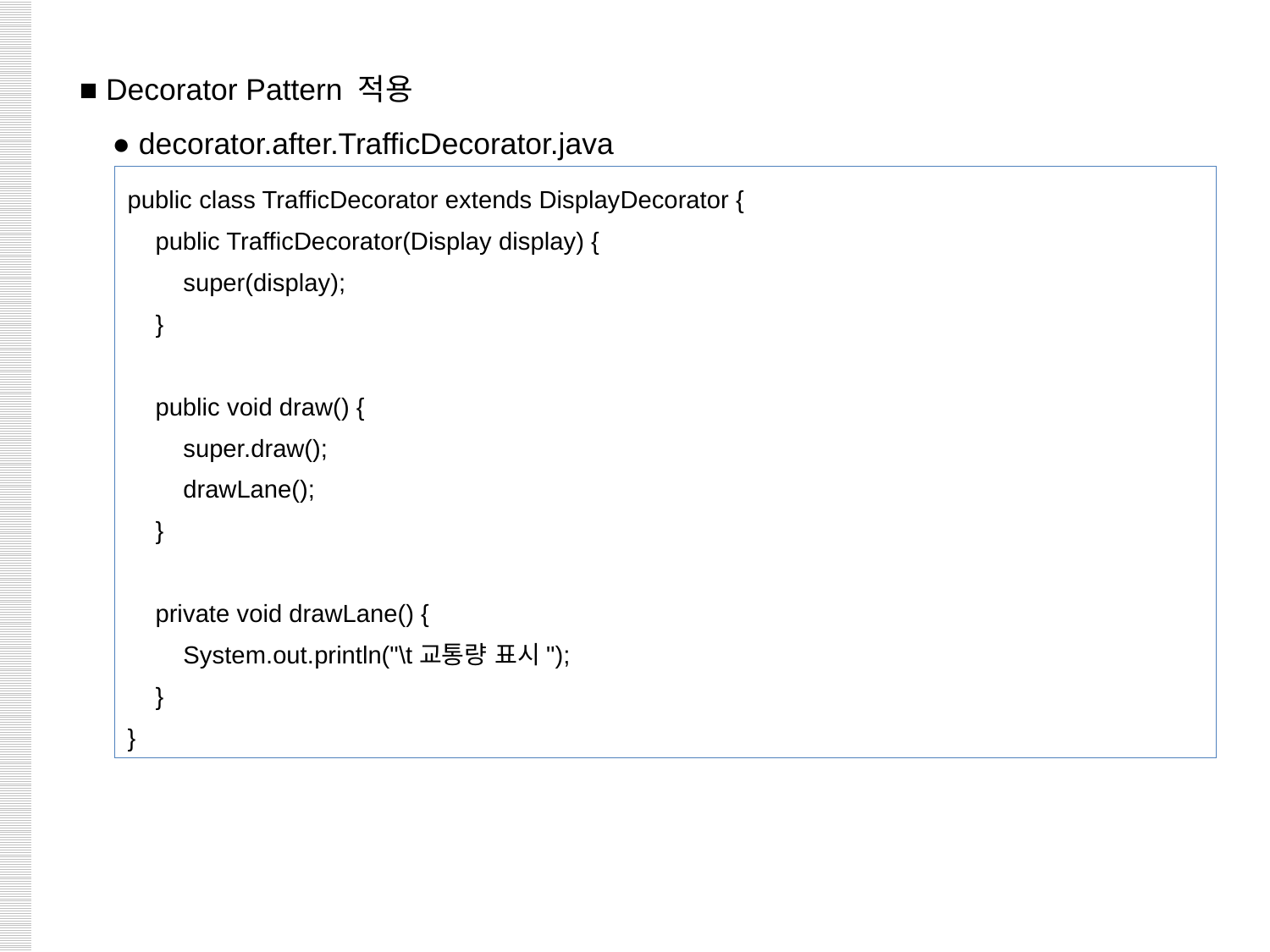

■ Decorator Pattern 적용
    ● decorator.after.TrafficDecorator.java
public class TrafficDecorator extends DisplayDecorator {
    public TrafficDecorator(Display display) {
        super(display);
    }

    public void draw() {
        super.draw();
        drawLane();
    }

    private void drawLane() {
        System.out.println("\t교통량 표시");
    }
}